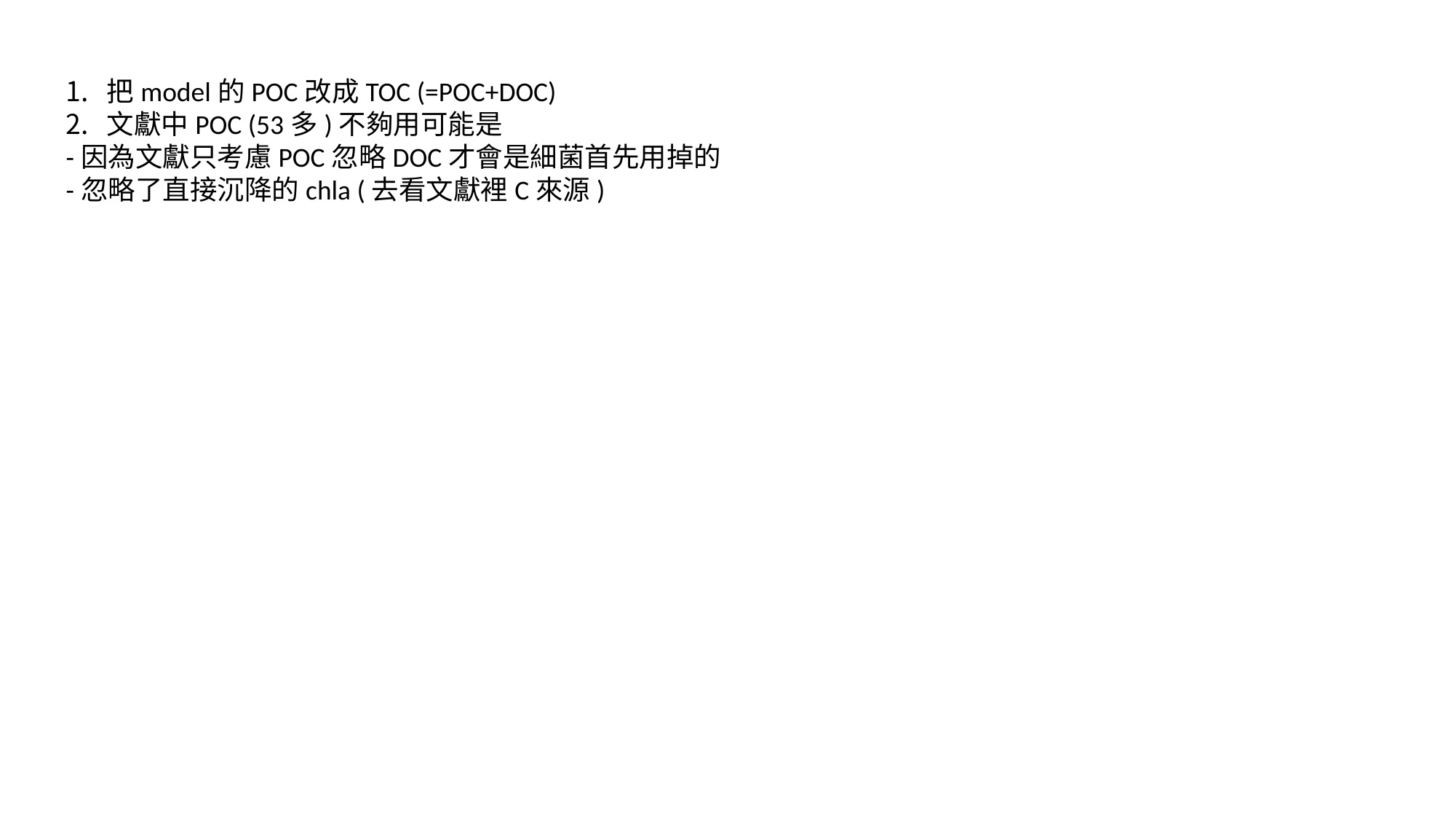

把model的POC改成TOC (=POC+DOC)
文獻中POC (53多)不夠用可能是
-因為文獻只考慮POC忽略DOC才會是細菌首先用掉的
-忽略了直接沉降的chla (去看文獻裡C來源)